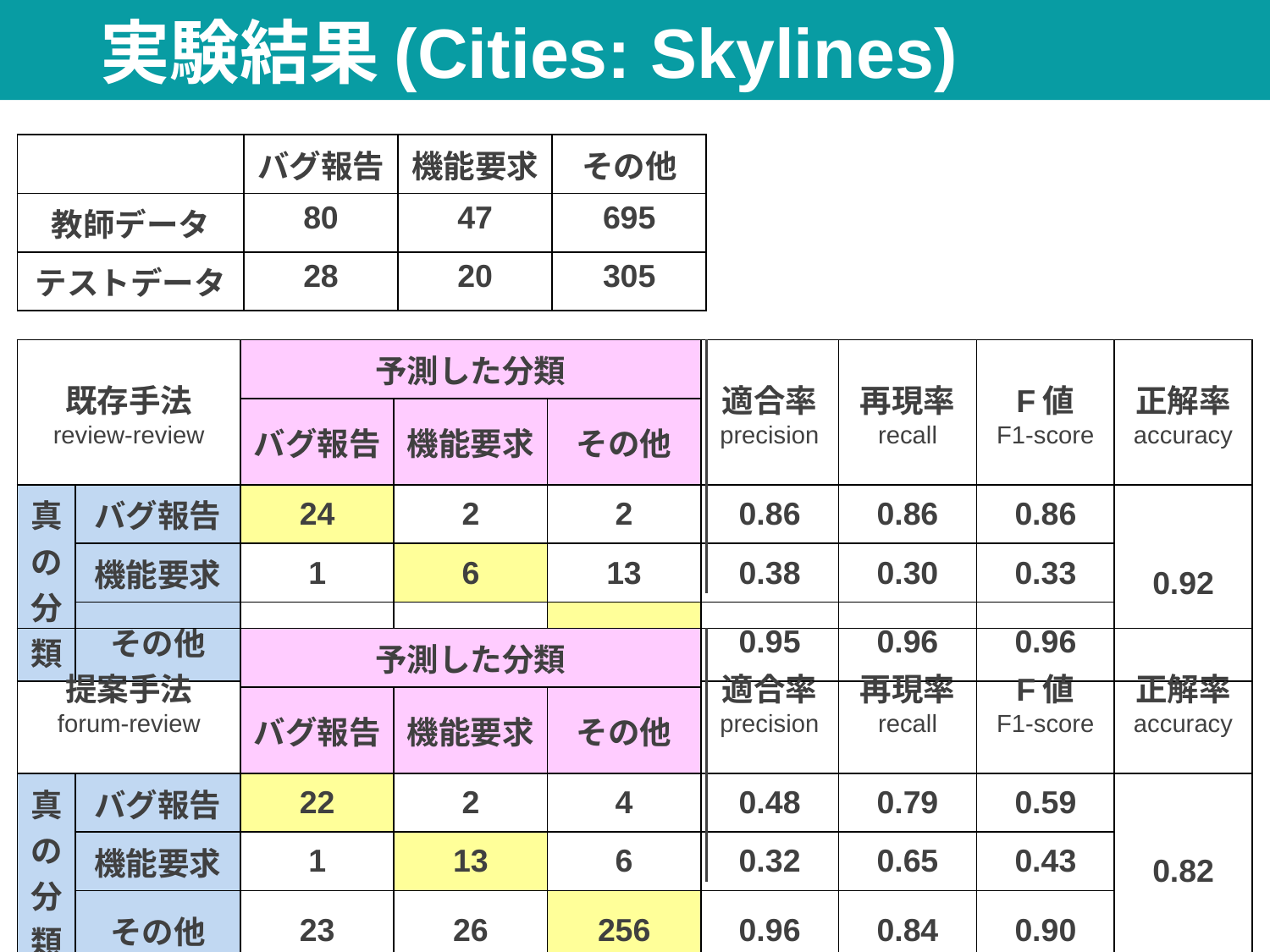

# 実験結果(Cities: Skylines)
|  | バグ報告 | 機能要求 | その他 |
| --- | --- | --- | --- |
| 教師データ | 80 | 47 | 695 |
| テストデータ | 28 | 20 | 305 |
| 既存手法 review-review |  | 予測した分類 |  |  | 適合率 precision | 再現率 recall | F値 F1-score | 正解率 accuracy |
| --- | --- | --- | --- | --- | --- | --- | --- | --- |
|  |  | バグ報告 | 機能要求 | その他 |  |  |  |  |
| 真の分類 | バグ報告 | 24 | 2 | 2 | 0.86 | 0.86 | 0.86 | 0.92 |
|  | 機能要求 | 1 | 6 | 13 | 0.38 | 0.30 | 0.33 |  |
|  | その他 | 3 | 8 | 294 | 0.95 | 0.96 | 0.96 |  |
| 提案手法 forum-review |  | 予測した分類 |  |  | 適合率 precision | 再現率 recall | F値 F1-score | 正解率 accuracy |
| --- | --- | --- | --- | --- | --- | --- | --- | --- |
|  |  | バグ報告 | 機能要求 | その他 |  |  |  |  |
| 真の分類 | バグ報告 | 22 | 2 | 4 | 0.48 | 0.79 | 0.59 | 0.82 |
|  | 機能要求 | 1 | 13 | 6 | 0.32 | 0.65 | 0.43 |  |
|  | その他 | 23 | 26 | 256 | 0.96 | 0.84 | 0.90 |  |